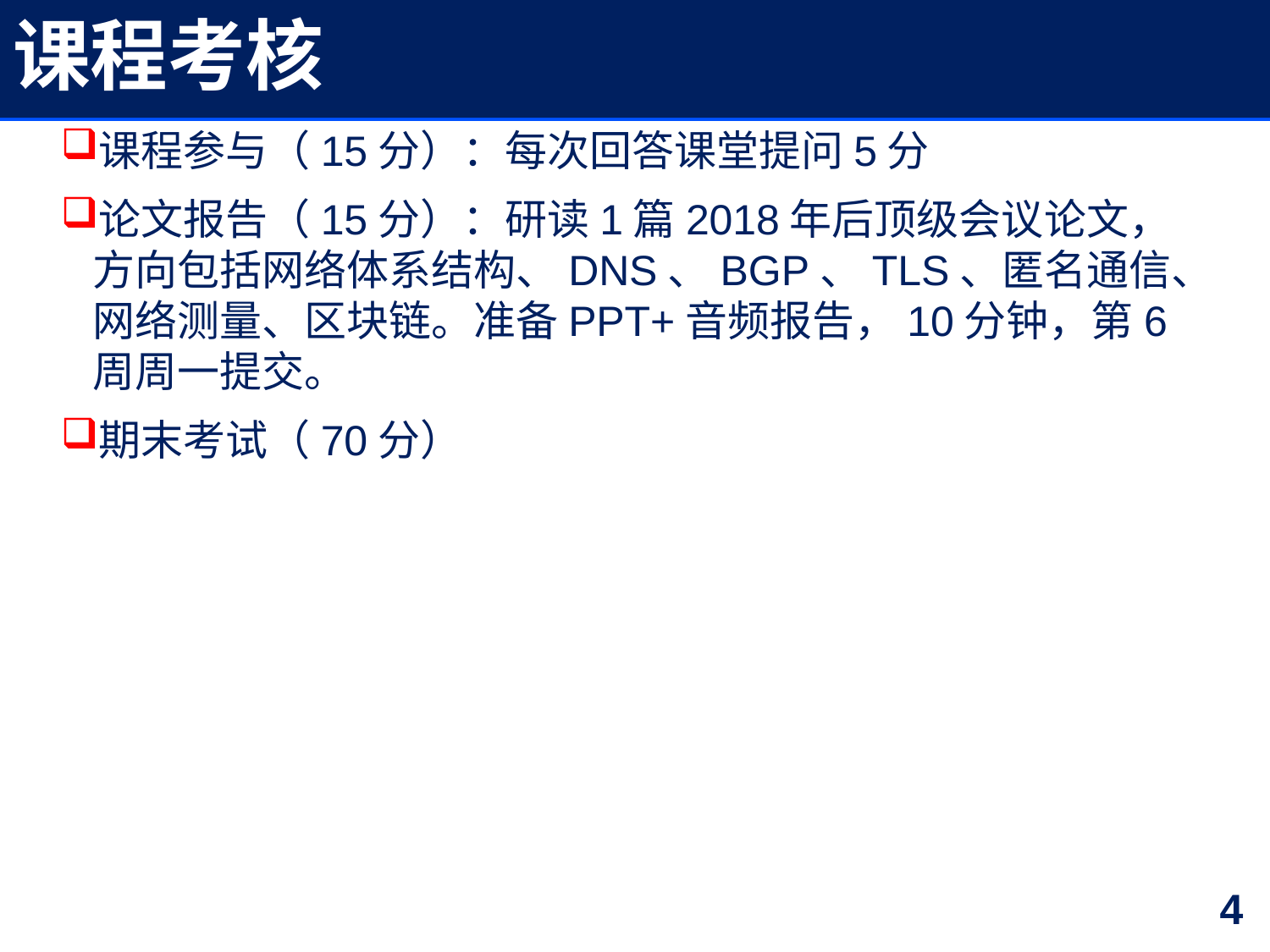

# 课程考核
课程参与（15分）：每次回答课堂提问5分
论文报告（15分）：研读1篇2018年后顶级会议论文，方向包括网络体系结构、DNS、BGP、TLS、匿名通信、网络测量、区块链。准备PPT+音频报告，10分钟，第6周周一提交。
期末考试（70分）
4